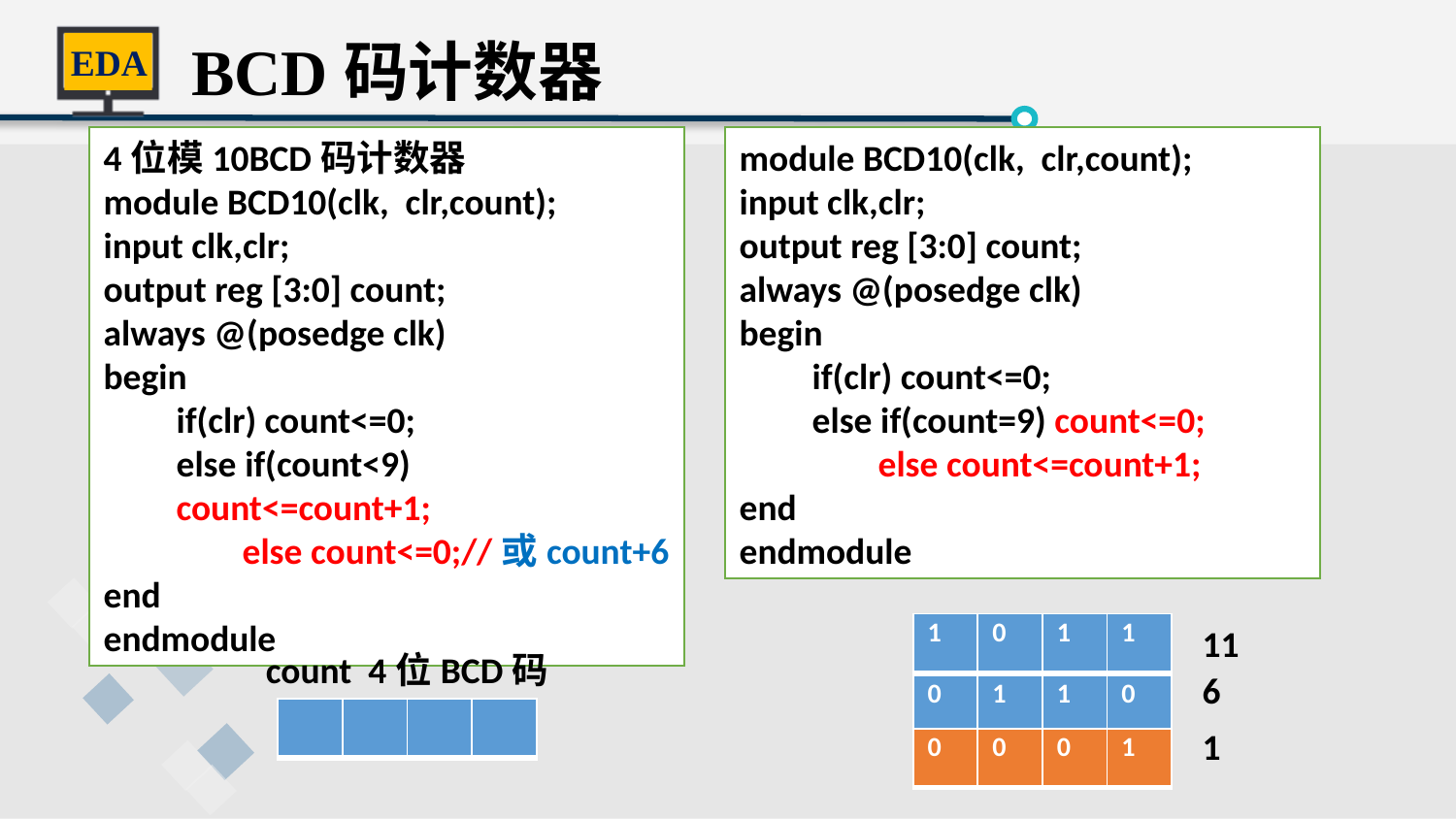

BCD码计数器
4位模10BCD码计数器
module BCD10(clk,  clr,count);
input clk,clr;
output reg [3:0] count;
always @(posedge clk)
begin
if(clr) count<=0;
else if(count<9) count<=count+1;
        else count<=0;//或count+6
end
endmodule
module BCD10(clk,  clr,count);
input clk,clr;
output reg [3:0] count;
always @(posedge clk)
begin
if(clr) count<=0;
else if(count=9) count<=0;
        else count<=count+1;
end
endmodule
| 1 | 0 | 1 | 1 |
| --- | --- | --- | --- |
11
count  4位BCD码
6
| 0 | 1 | 1 | 0 |
| --- | --- | --- | --- |
|  |  |  |  |
| --- | --- | --- | --- |
1
| 0 | 0 | 0 | 1 |
| --- | --- | --- | --- |